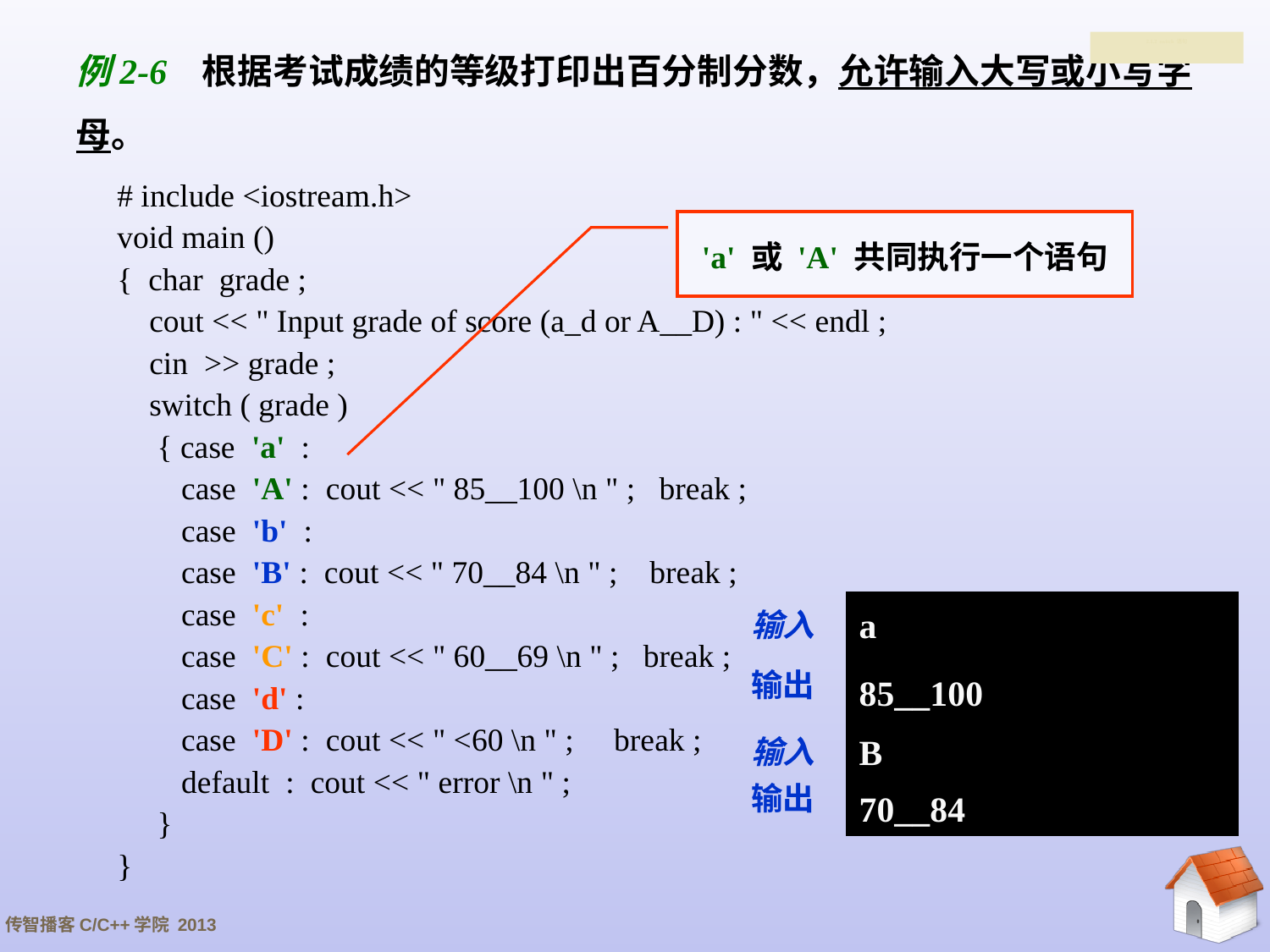

# 2.1.2  switch 语句
例2-6   根据考试成绩的等级打印出百分制分数，允许输入大写或小写字母。
# include <iostream.h>
void main ()
{  char  grade ;
    cout << " Input grade of score (a_d or A__D) : " << endl ;
    cin  >> grade ;
    switch ( grade )
     { case  'a'  :
        case  'A' :  cout << " 85__100 \n " ;   break ;
        case  'b'  :
        case  'B' :  cout << " 70__84 \n " ;    break ;
        case  'c'  :
        case  'C' :  cout << " 60__69 \n " ;   break ;
        case  'd' :
        case  'D' :  cout << " <60 \n " ;     break ;
        default  :  cout << " error \n " ;
     }
}
'a' 或 'A' 共同执行一个语句
a
输入
85__100
输出
B
输入
输出
70__84